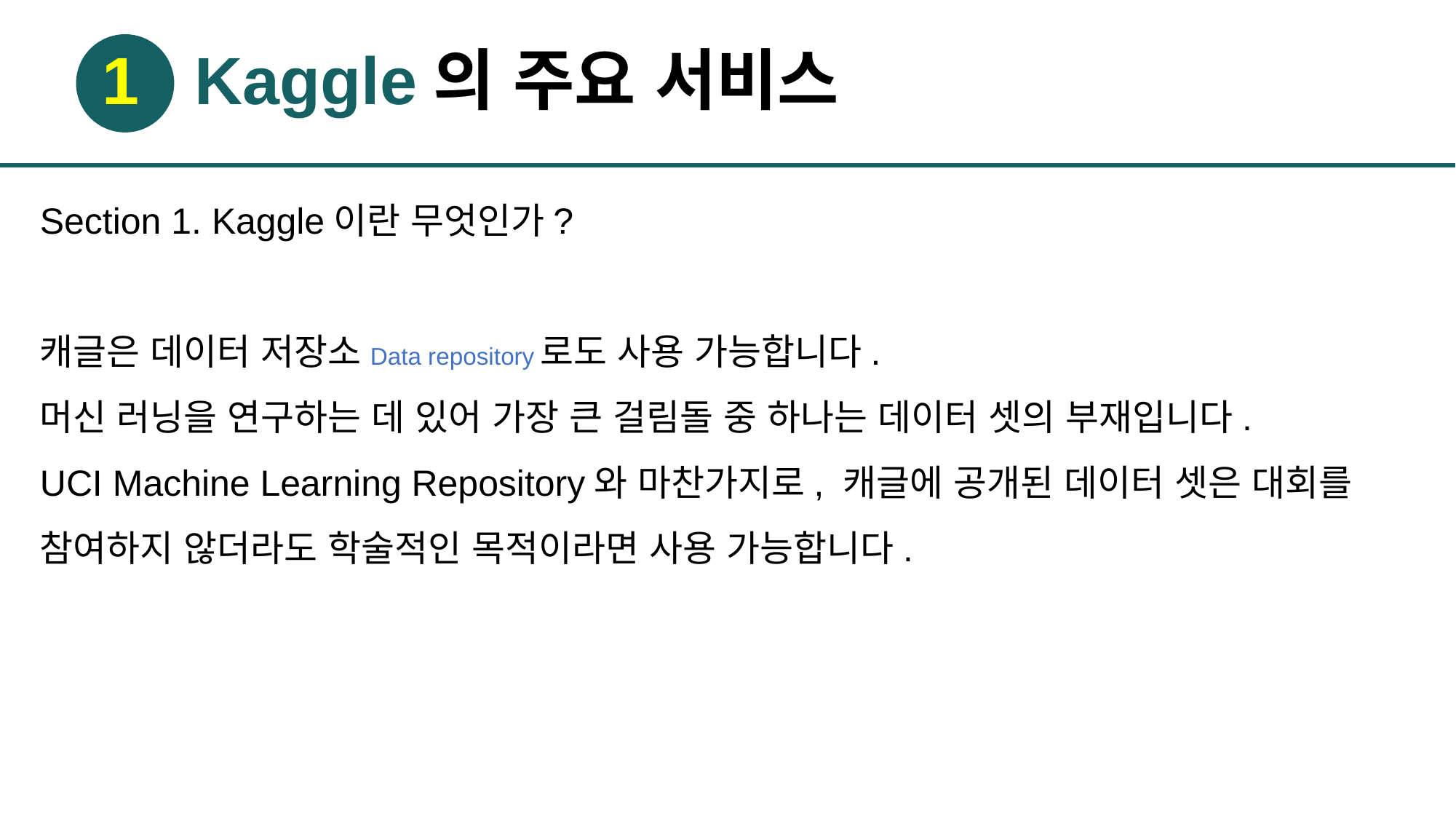

# 1   Kaggle의 주요 서비스

Section 1. Kaggle이란 무엇인가?

캐글은 데이터 저장소Data repository로도 사용 가능합니다.
머신 러닝을 연구하는 데 있어 가장 큰 걸림돌 중 하나는 데이터 셋의 부재입니다.
UCI Machine Learning Repository와 마찬가지로, 캐글에 공개된 데이터 셋은 대회를 참여하지 않더라도 학술적인 목적이라면 사용 가능합니다.